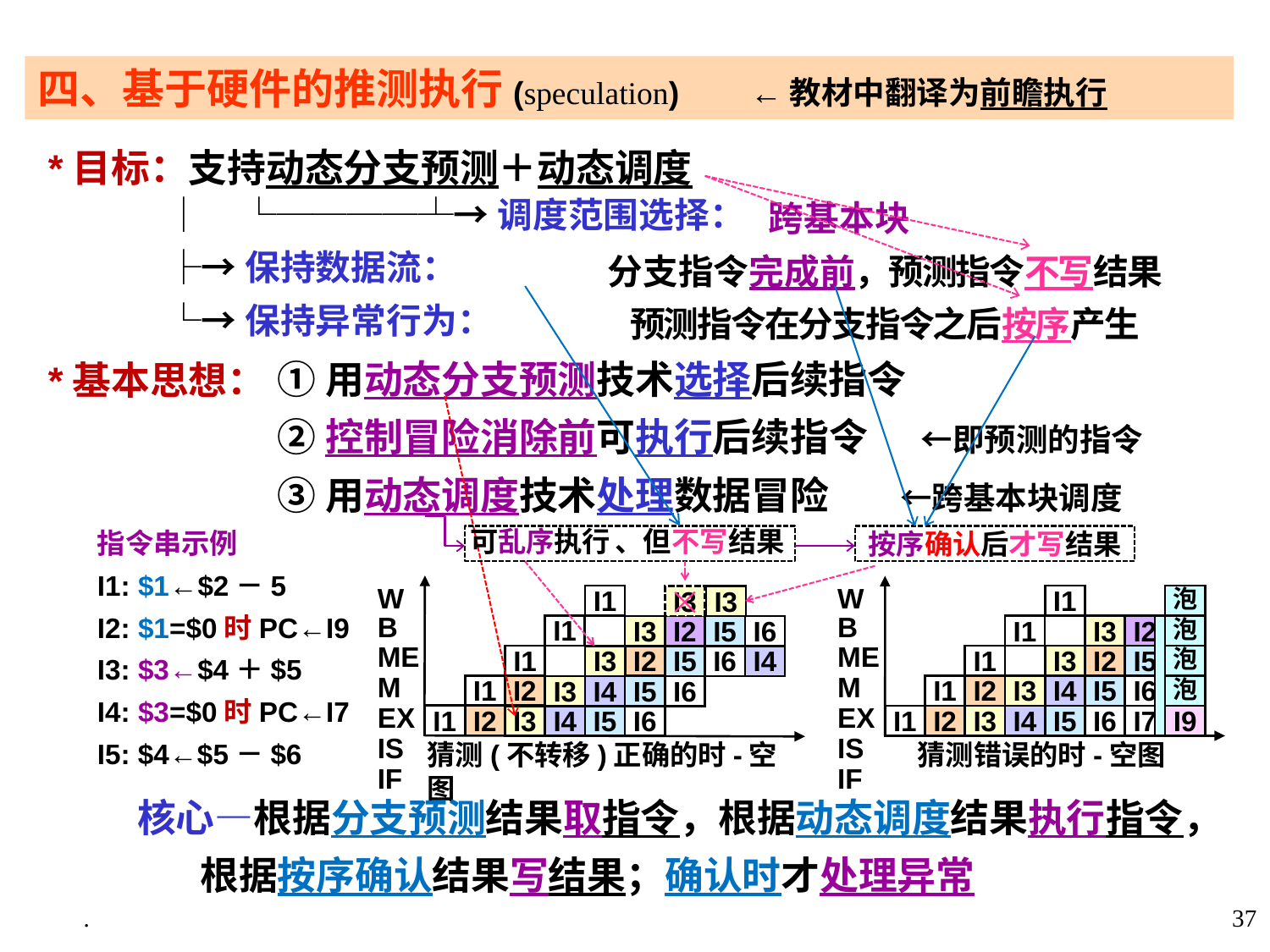

四、基于硬件的推测执行(speculation)      ←教材中翻译为前瞻执行
 *目标：支持动态分支预测＋动态调度
                │     └────┴→调度范围选择：
                ├→保持数据流：
                └→保持异常行为：
 *基本思想：
                   跨基本块
分支指令完成前，预测指令不写结果
  预测指令在分支指令之后按序产生
、但不写结果
按序确认后才写结果
①用动态分支预测技术选择后续指令
②控制冒险消除前可执行后续指令      ←即预测的指令
③用动态调度技术处理数据冒险        ←跨基本块调度
指令串示例
I1: $1←$2－5
I2: $1=$0时PC←I9
I3: $3←$4＋$5
I4: $3=$0时PC←I7
I5: $4←$5－$6

WB
MEM
EX
IS
IF
I1
I1
I2
I1
I2
I1
I2
I1
I2

猜测(不转移)正确的时-空图
可乱序执行

I1
泡
WB
MEM
EX
IS
IF

I1
I3
I2
泡
I1
I3
I2
I5
泡
I1
I2
I3
I4
I5
I6
泡
I1
I2
I3
I4
I5
I6
I7
I9

猜测错误的时-空图
I3
I3
I4
I3
I3
I5
I6
I5
I6
I5
I6
I5
I6
I3
I4
I4
I3
核心—根据分支预测结果取指令，根据动态调度结果执行指令，
      根据按序确认结果写结果；确认时才处理异常
.
37